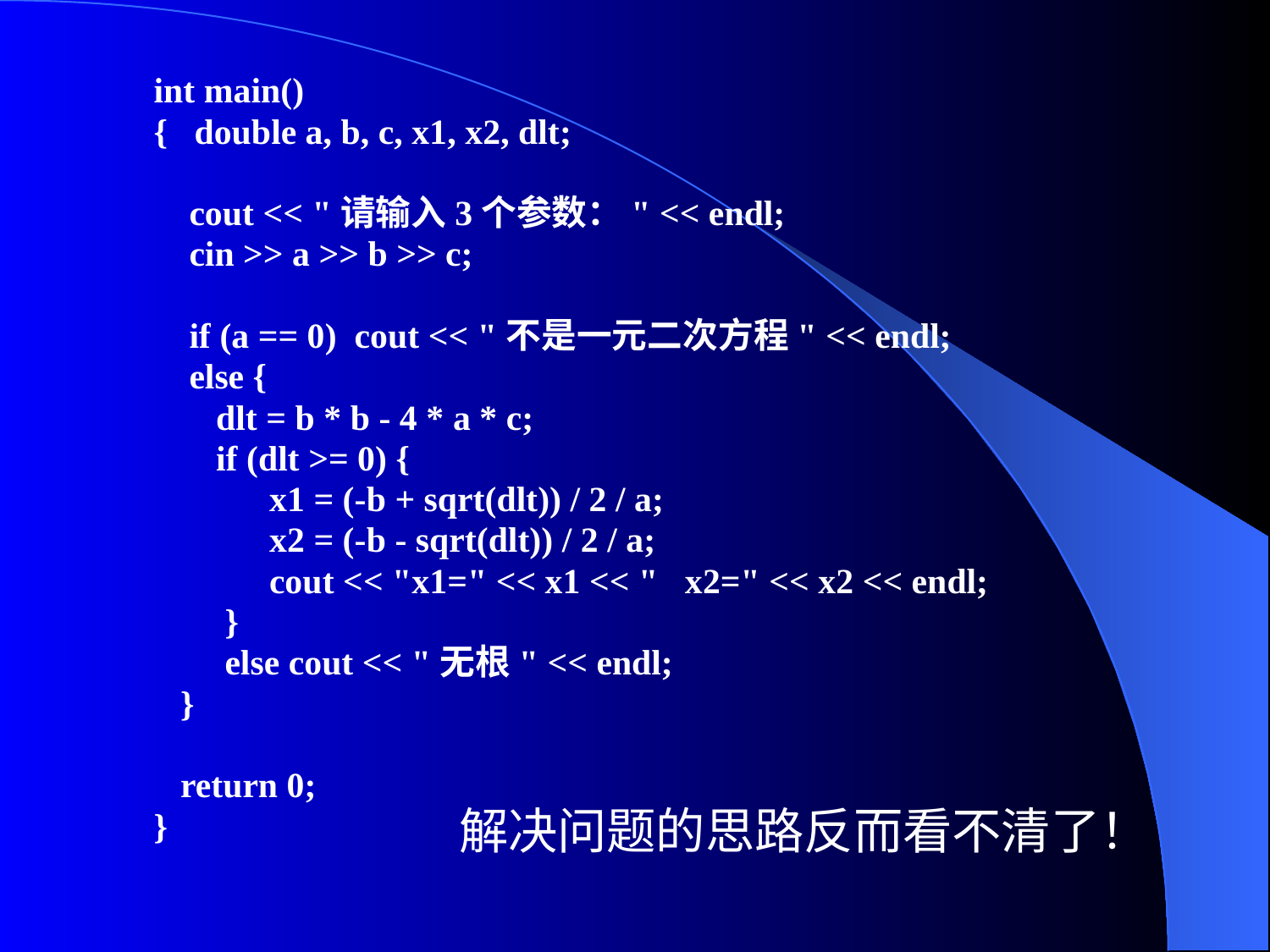

int main()
{   double a, b, c, x1, x2, dlt;

    cout << "请输入3个参数：" << endl;
    cin >> a >> b >> c;

    if (a == 0)  cout << "不是一元二次方程" << endl;
    else {
       dlt = b * b - 4 * a * c;
       if (dlt >= 0) {
             x1 = (-b + sqrt(dlt)) / 2 / a;
             x2 = (-b - sqrt(dlt)) / 2 / a;
             cout << "x1=" << x1 << "   x2=" << x2 << endl;
        }
        else cout << "无根" << endl;
   }

   return 0;
}
解决问题的思路反而看不清了！